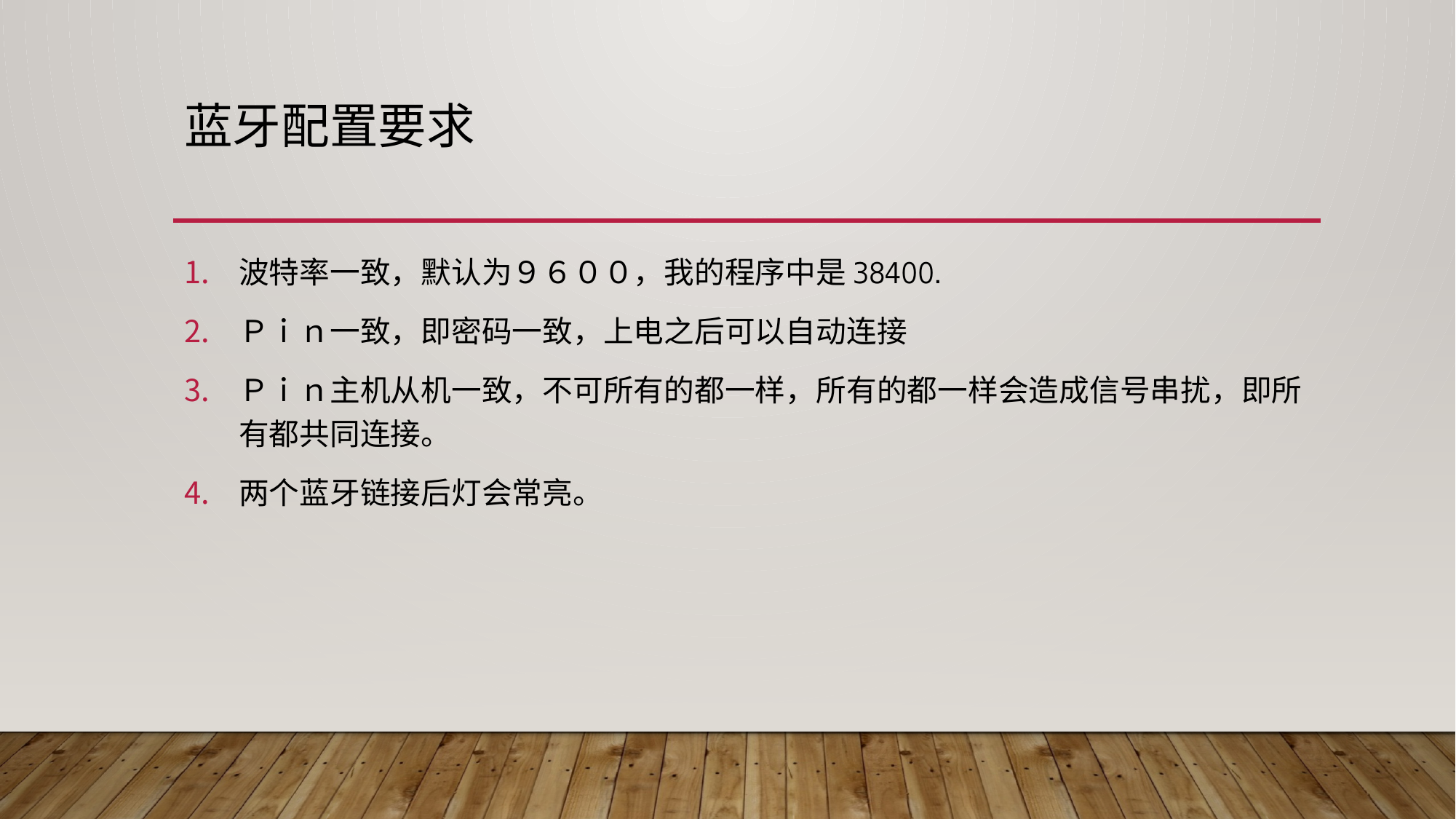

# 蓝牙配置要求
波特率一致，默认为９６００，我的程序中是38400.
Ｐｉｎ一致，即密码一致，上电之后可以自动连接
Ｐｉｎ主机从机一致，不可所有的都一样，所有的都一样会造成信号串扰，即所有都共同连接。
两个蓝牙链接后灯会常亮。